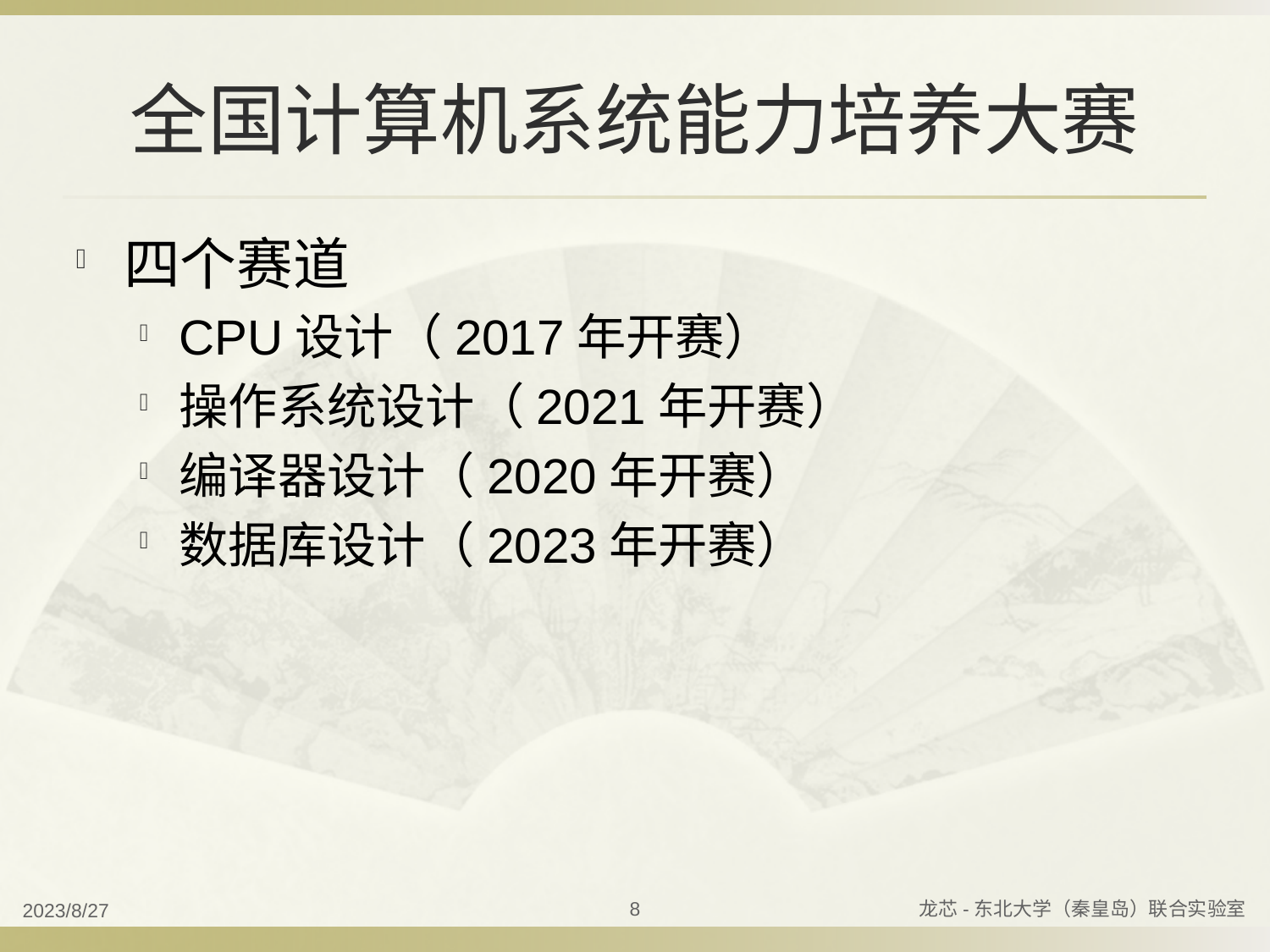

# 全国计算机系统能力培养大赛
四个赛道
CPU设计（2017年开赛）
操作系统设计（2021年开赛）
编译器设计（2020年开赛）
数据库设计（2023年开赛）
2023/8/27
8
龙芯-东北大学（秦皇岛）联合实验室